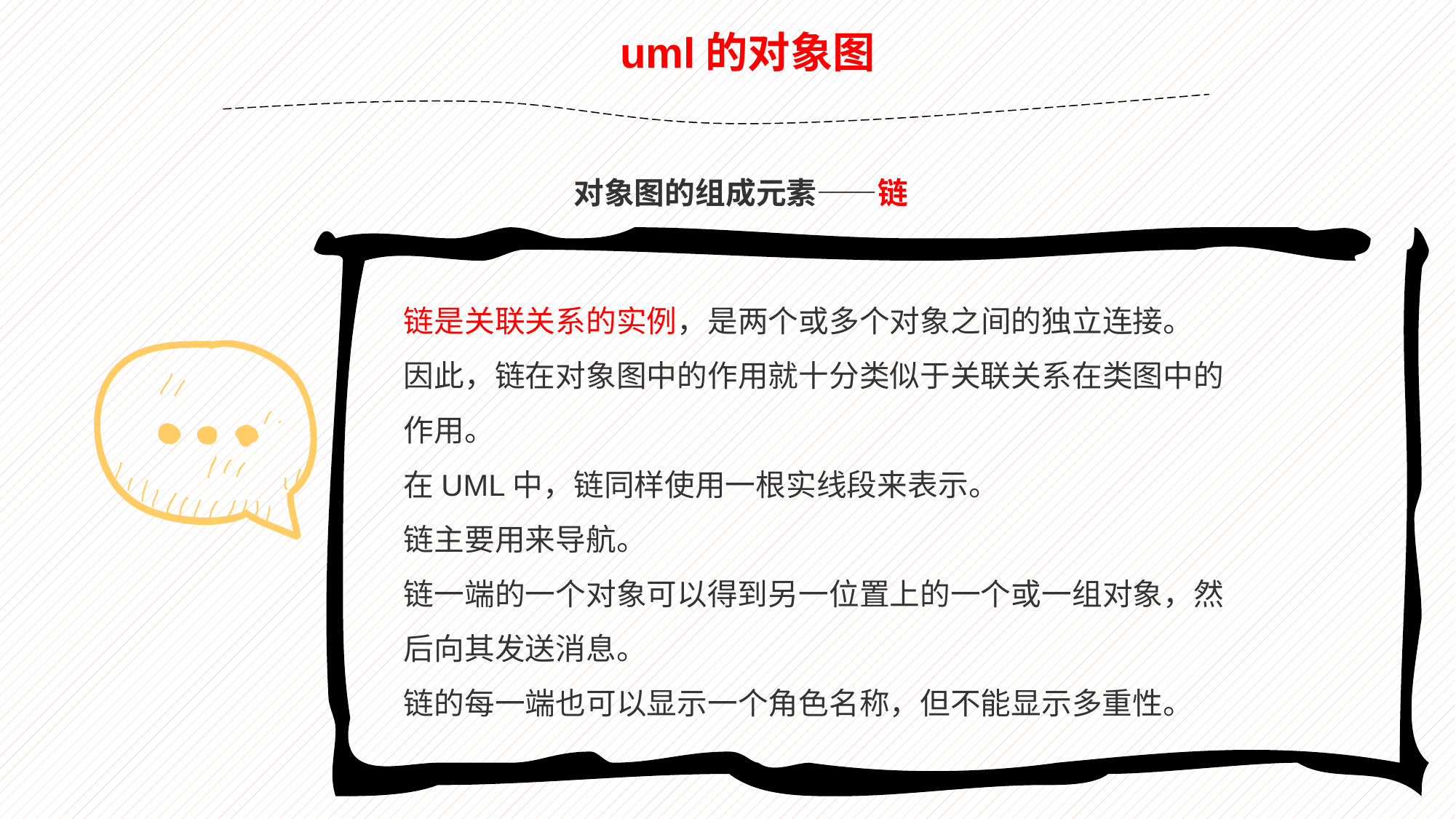

uml的对象图

对象图的组成元素——链

链是关联关系的实例，是两个或多个对象之间的独立连接。
因此，链在对象图中的作用就十分类似于关联关系在类图中的作用。
在UML中，链同样使用一根实线段来表示。
链主要用来导航。
链一端的一个对象可以得到另一位置上的一个或一组对象，然后向其发送消息。
链的每一端也可以显示一个角色名称，但不能显示多重性。